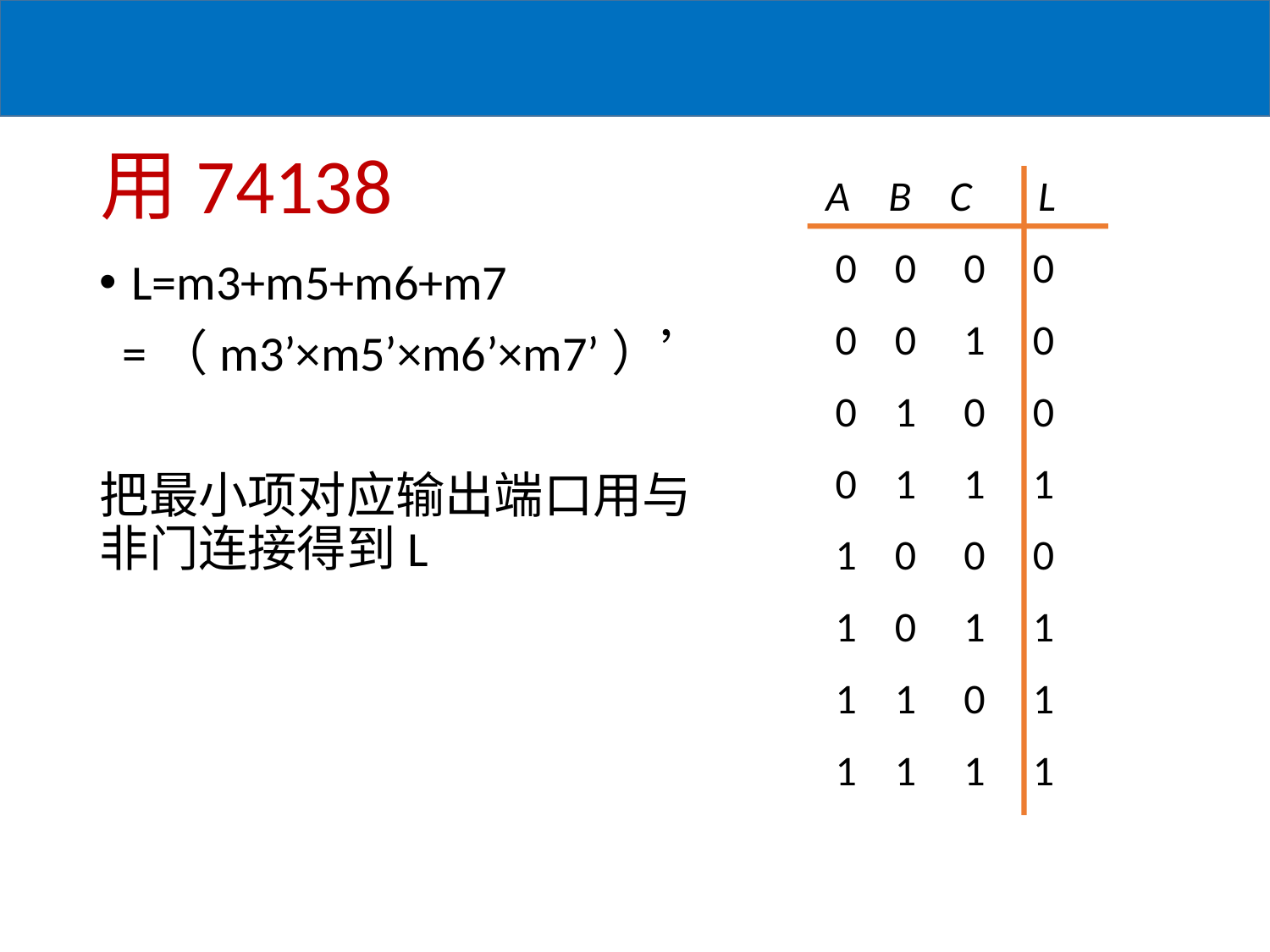

#
用74138
A    B    C       L
 0    0     0     0
 0    0     1     0
 0    1     0     0
 0    1     1     1
 1    0     0     0
 1    0     1     1
 1    1     0     1
 1    1     1     1

L=m3+m5+m6+m7
  =（m3’×m5’×m6’×m7’）’

把最小项对应输出端口用与非门连接得到L